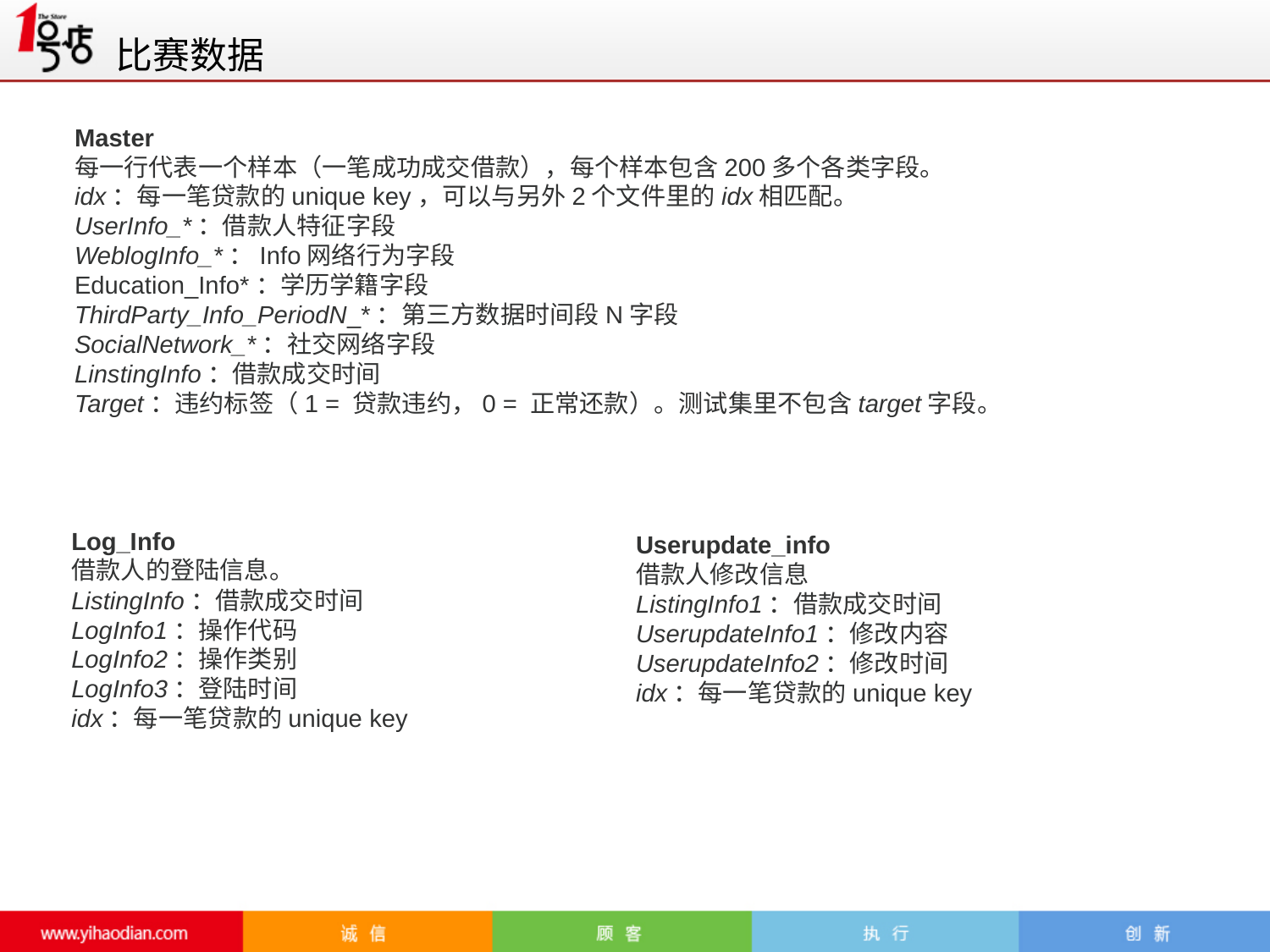

比赛数据
Master
每一行代表一个样本（一笔成功成交借款），每个样本包含200多个各类字段。
idx：每一笔贷款的unique key，可以与另外2个文件里的idx相匹配。
UserInfo_*：借款人特征字段
WeblogInfo_*：Info网络行为字段
Education_Info*：学历学籍字段
ThirdParty_Info_PeriodN_*：第三方数据时间段N字段
SocialNetwork_*：社交网络字段
LinstingInfo：借款成交时间
Target：违约标签（1 = 贷款违约，0 = 正常还款）。测试集里不包含target字段。
Log_Info
借款人的登陆信息。
ListingInfo：借款成交时间
LogInfo1：操作代码
LogInfo2：操作类别
LogInfo3：登陆时间
idx：每一笔贷款的unique key
Userupdate_info
借款人修改信息
ListingInfo1：借款成交时间
UserupdateInfo1：修改内容
UserupdateInfo2：修改时间
idx：每一笔贷款的unique key